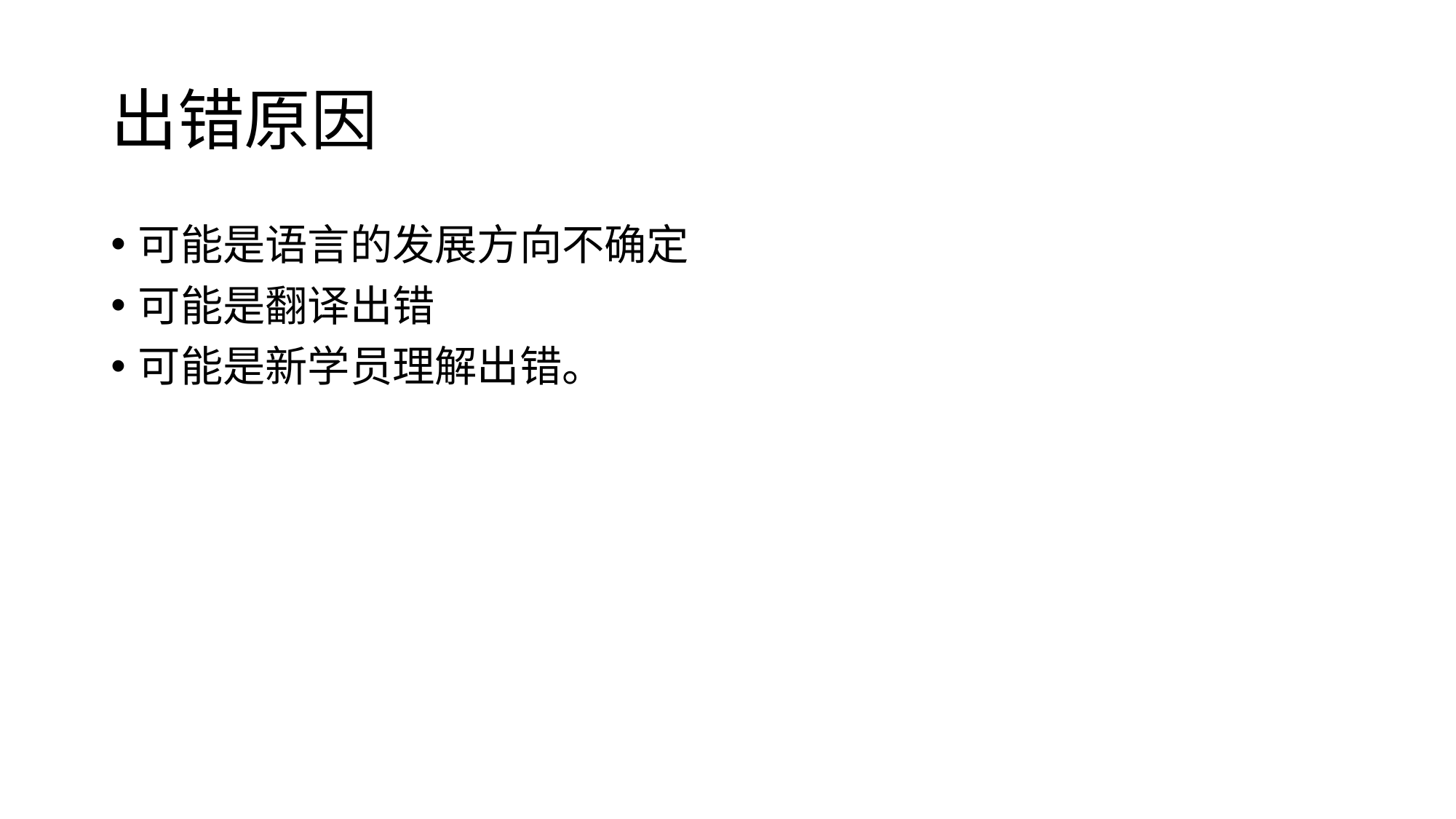

# 出错原因
可能是语言的发展方向不确定
可能是翻译出错
可能是新学员理解出错。